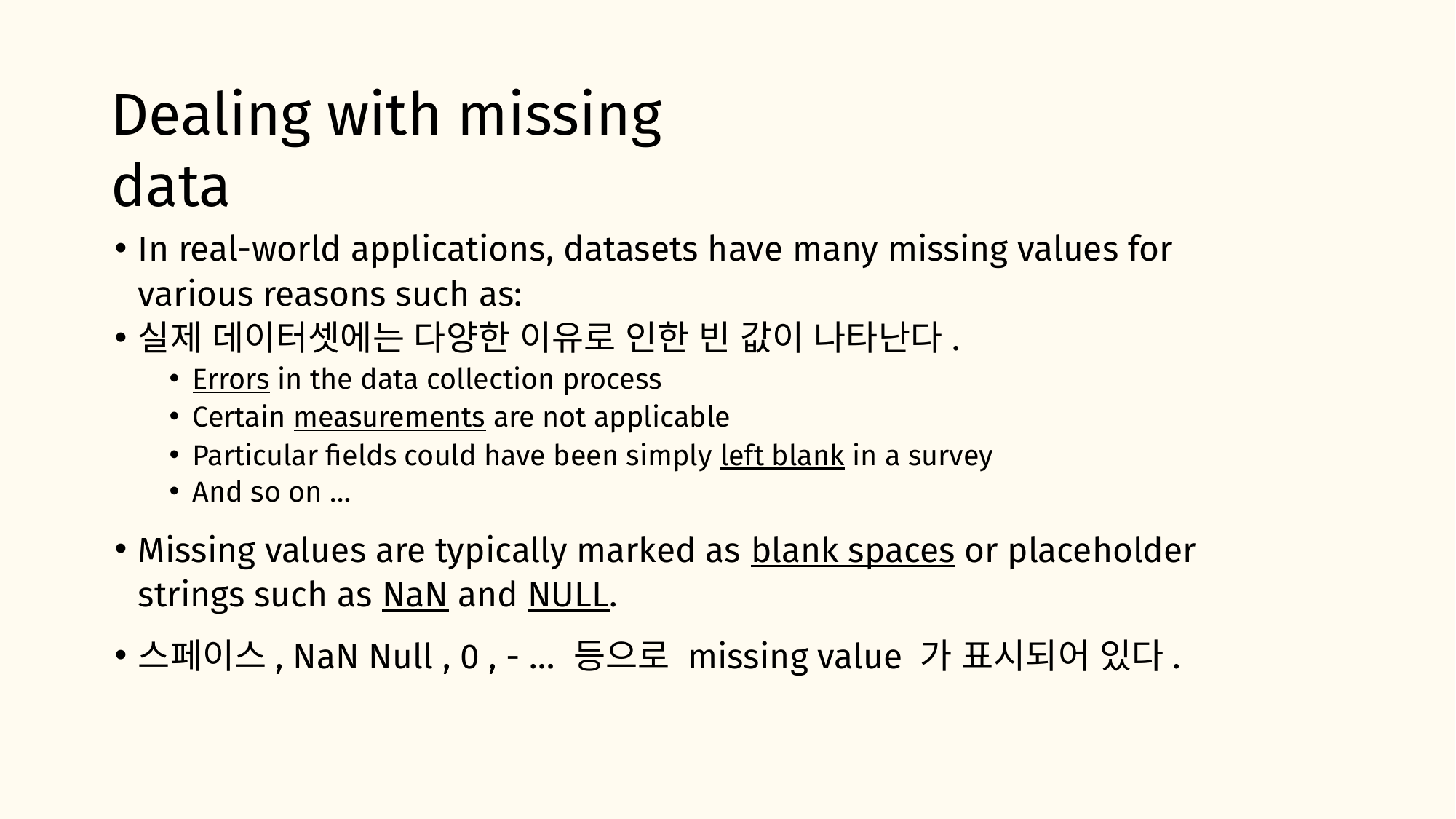

# Dealing with missing data
In real-world applications, datasets have many missing values for  various reasons such as:
실제 데이터셋에는 다양한 이유로 인한 빈 값이 나타난다.
Errors in the data collection process
Certain measurements are not applicable
Particular fields could have been simply left blank in a survey
And so on …
Missing values are typically marked as blank spaces or placeholder  strings such as NaN and NULL.
스페이스, NaN Null , 0 , - … 등으로 missing value 가 표시되어 있다.